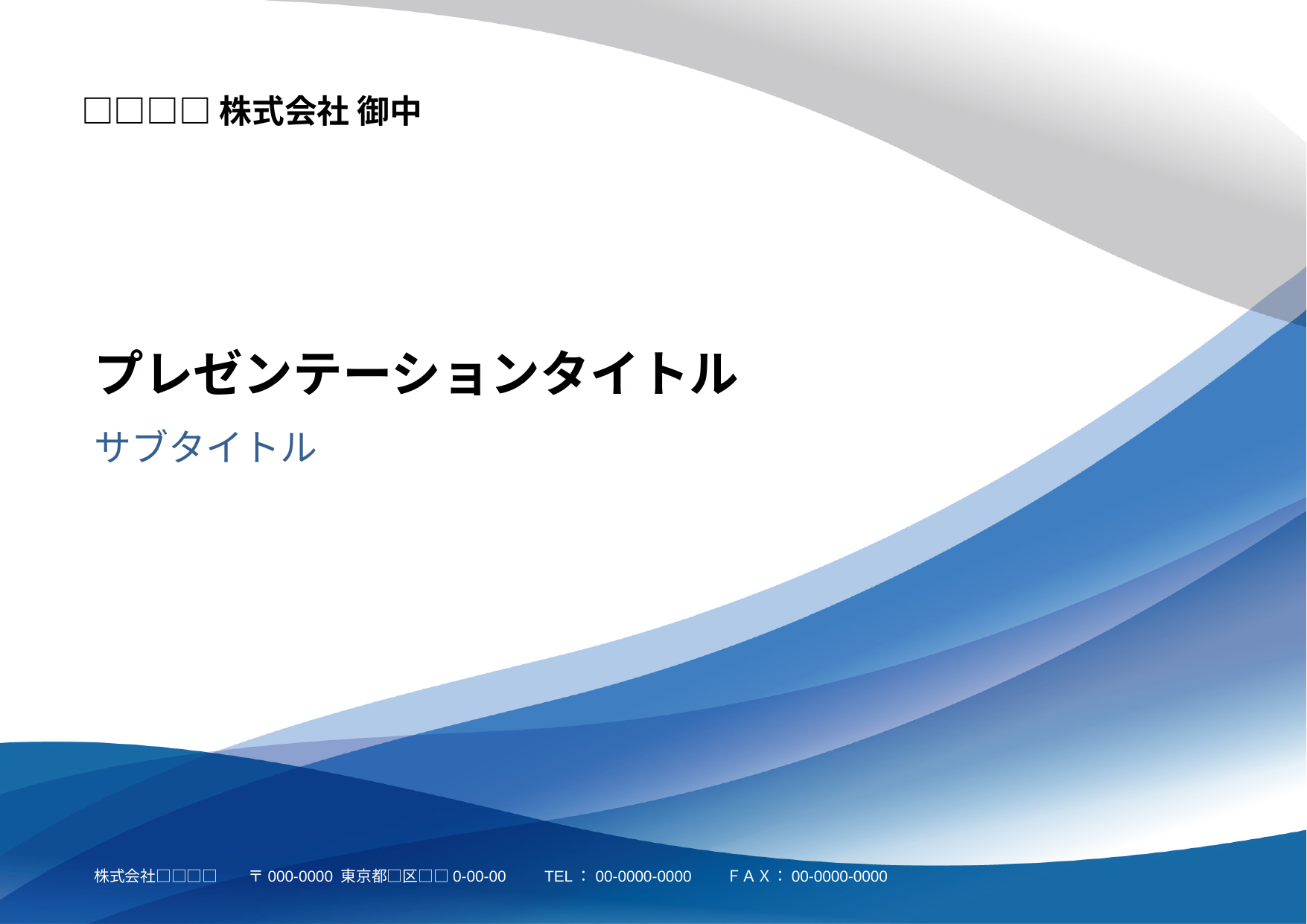

□□□□株式会社 御中
# プレゼンテーションタイトル
サブタイトル
株式会社□□□□　　〒000-0000 東京都□区□□0-00-00　　TEL：00-0000-0000　　ＦＡＸ：00-0000-0000